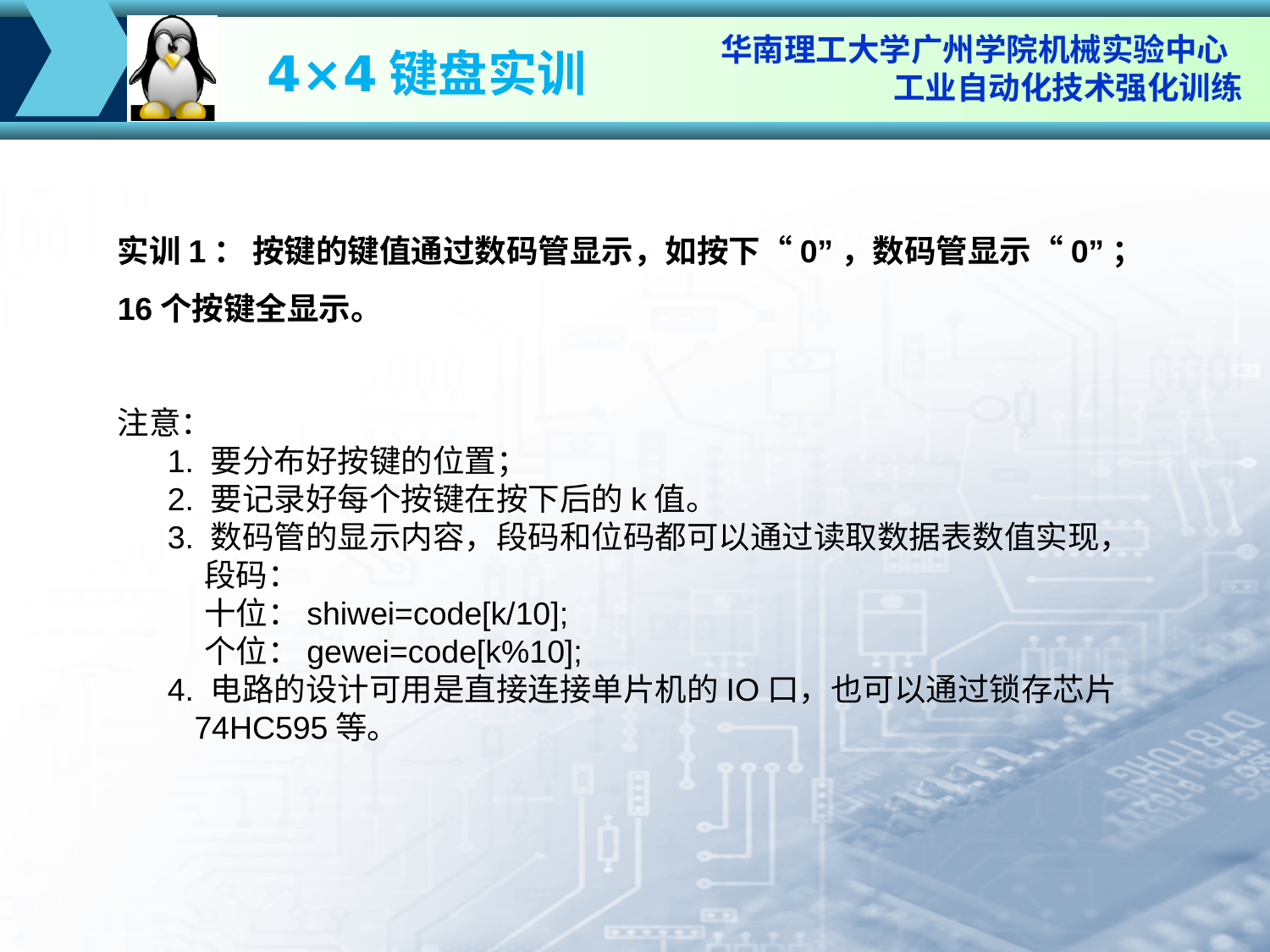

4×4键盘实训
实训1： 按键的键值通过数码管显示，如按下“0”，数码管显示“0”；16个按键全显示。

注意：
1. 要分布好按键的位置；
2. 要记录好每个按键在按下后的k值。
3. 数码管的显示内容，段码和位码都可以通过读取数据表数值实现，
    段码：
    十位：shiwei=code[k/10];
    个位：gewei=code[k%10];
4. 电路的设计可用是直接连接单片机的IO口，也可以通过锁存芯片
   74HC595等。